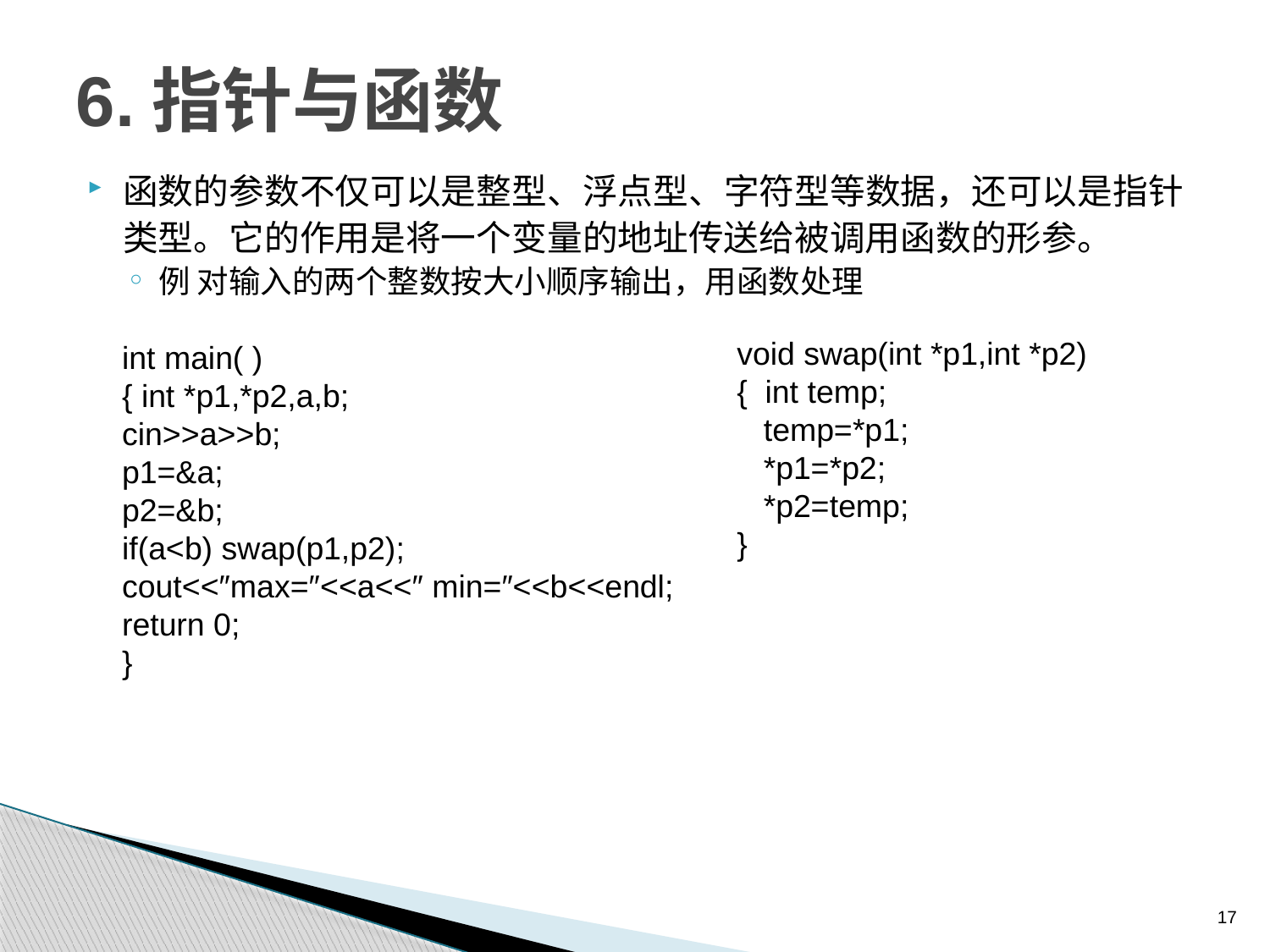

# 6.指针与函数
函数的参数不仅可以是整型、浮点型、字符型等数据，还可以是指针类型。它的作用是将一个变量的地址传送给被调用函数的形参。
例 对输入的两个整数按大小顺序输出，用函数处理

int main( )
{ int *p1,*p2,a,b;
cin>>a>>b;
p1=&a;
p2=&b;
if(a<b) swap(p1,p2);
cout<<″max=″<<a<<″ min=″<<b<<endl;
return 0;
}
void swap(int *p1,int *p2)
{  int temp;
   temp=*p1;
   *p1=*p2;
   *p2=temp;
}

17